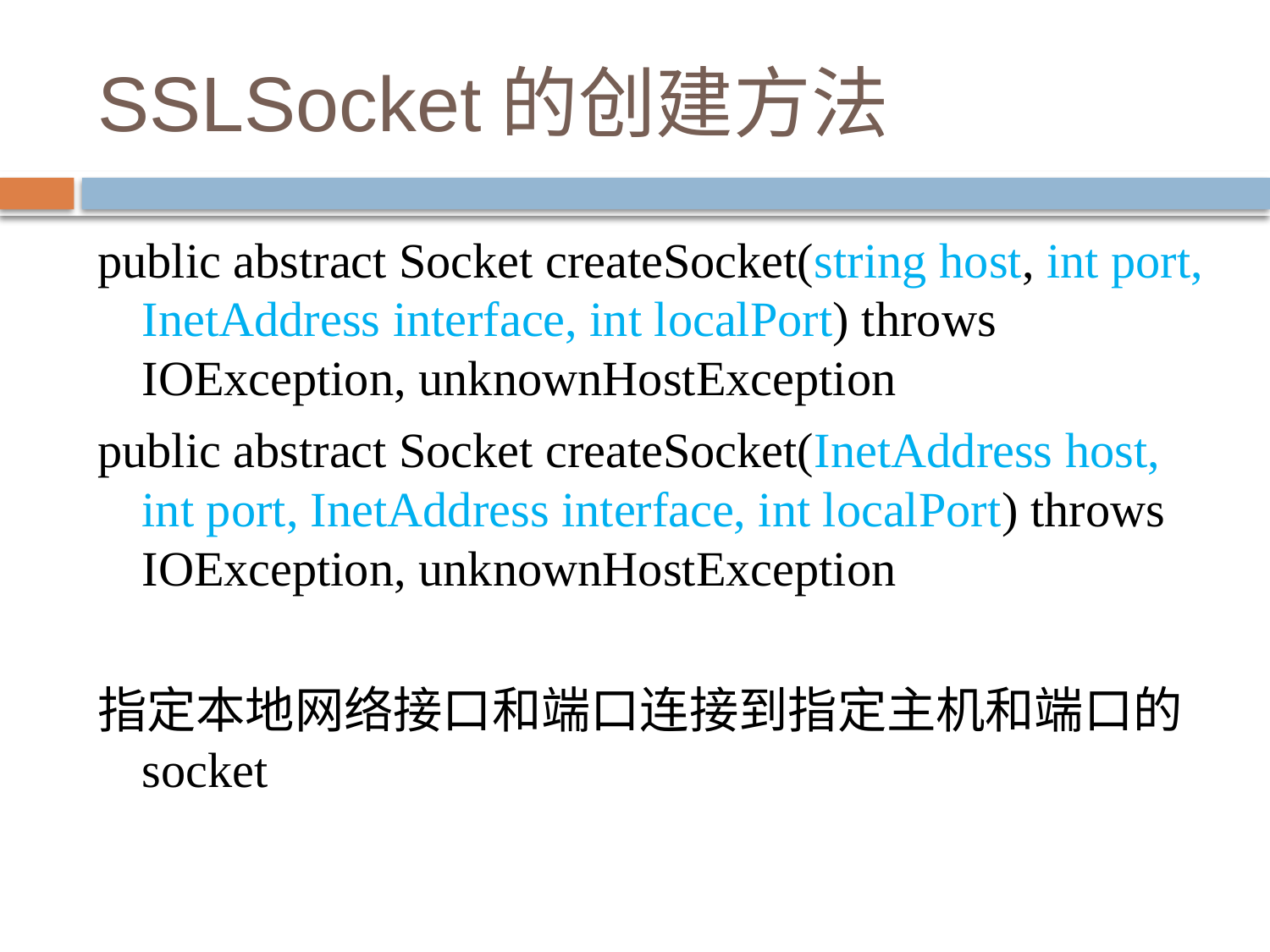

# SSLSocket的创建方法
public abstract Socket createSocket(string host, int port, InetAddress interface, int localPort) throws IOException, unknownHostException
public abstract Socket createSocket(InetAddress host, int port, InetAddress interface, int localPort) throws IOException, unknownHostException

指定本地网络接口和端口连接到指定主机和端口的socket